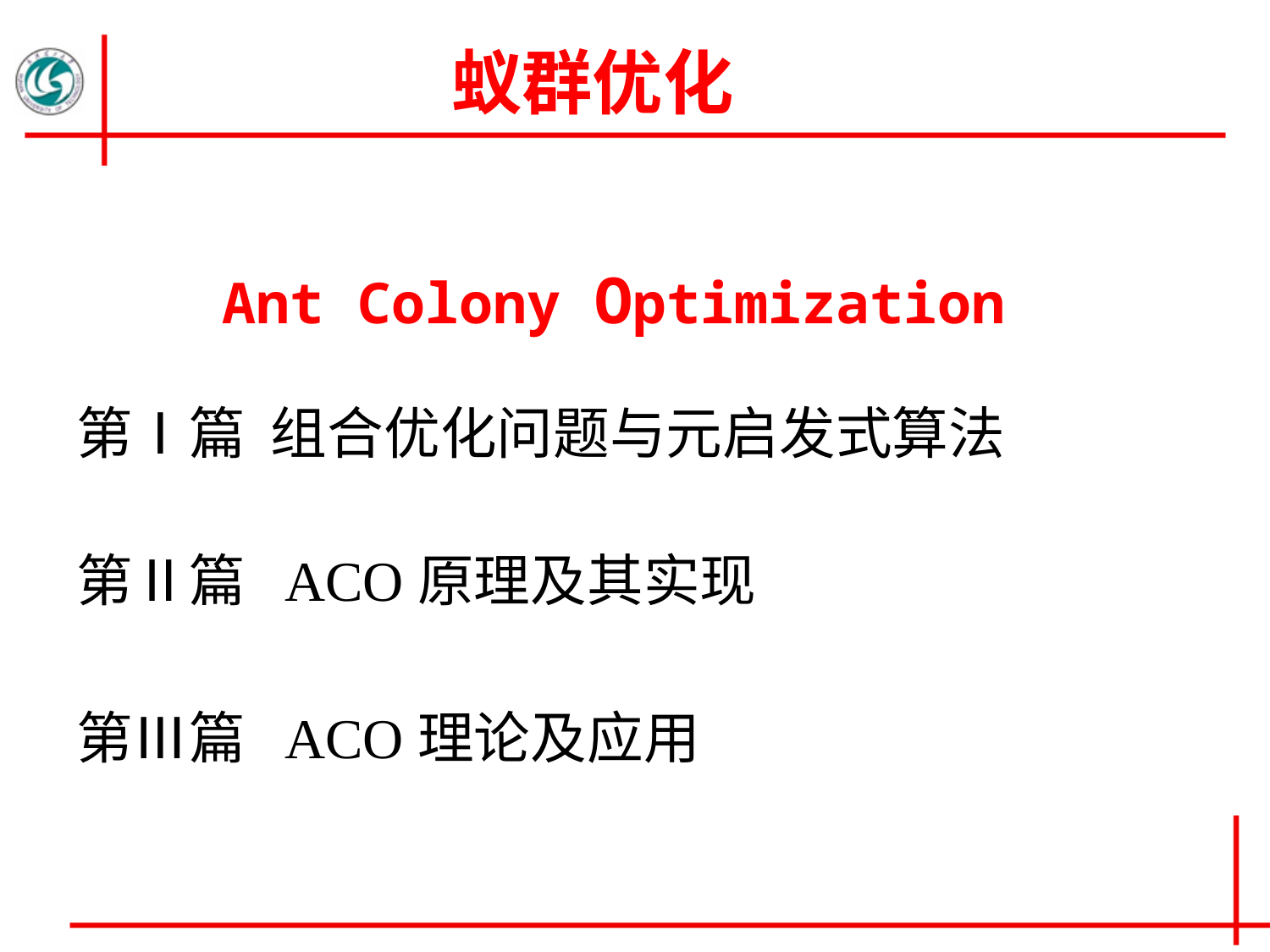

蚁群优化
Ant Colony Optimization
第Ⅰ篇  组合优化问题与元启发式算法
第Ⅱ篇  ACO原理及其实现

第Ⅲ篇  ACO理论及应用